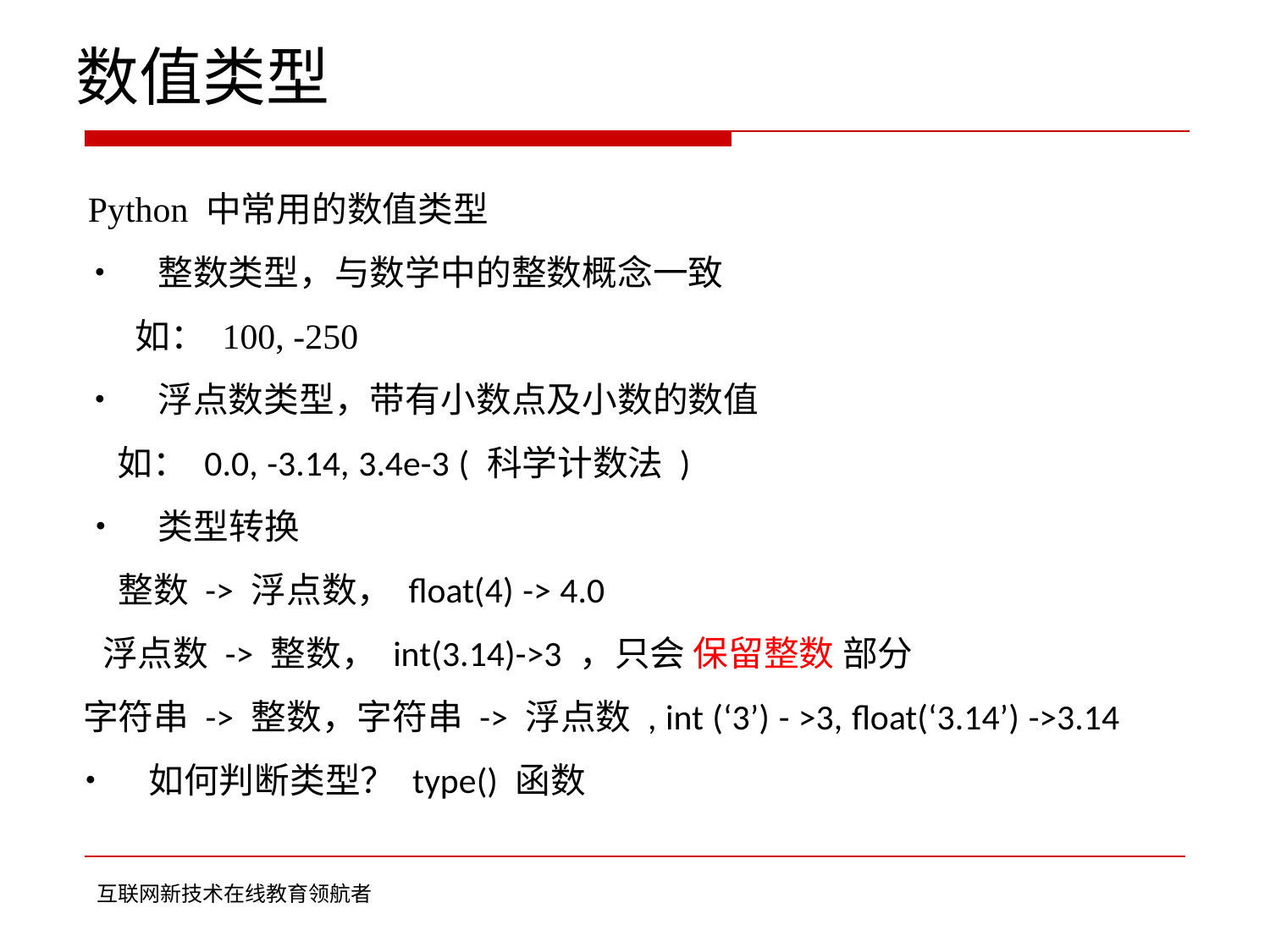

数值类型

Python 中常用的数值类型
•    整数类型，与数学中的整数概念一致
如： 100, -250
•    浮点数类型，带有小数点及小数的数值
如： 0.0, -3.14, 3.4e-3 ( 科学计数法 )
•    类型转换
整数 -> 浮点数， float(4) -> 4.0
浮点数 -> 整数， int(3.14)->3 ，只会 保留整数 部分
字符串 -> 整数，字符串 -> 浮点数 , int (‘3’) - >3, float(‘3.14’) ->3.14
•    如何判断类型？ type() 函数

互联网新技术在线教育领航者